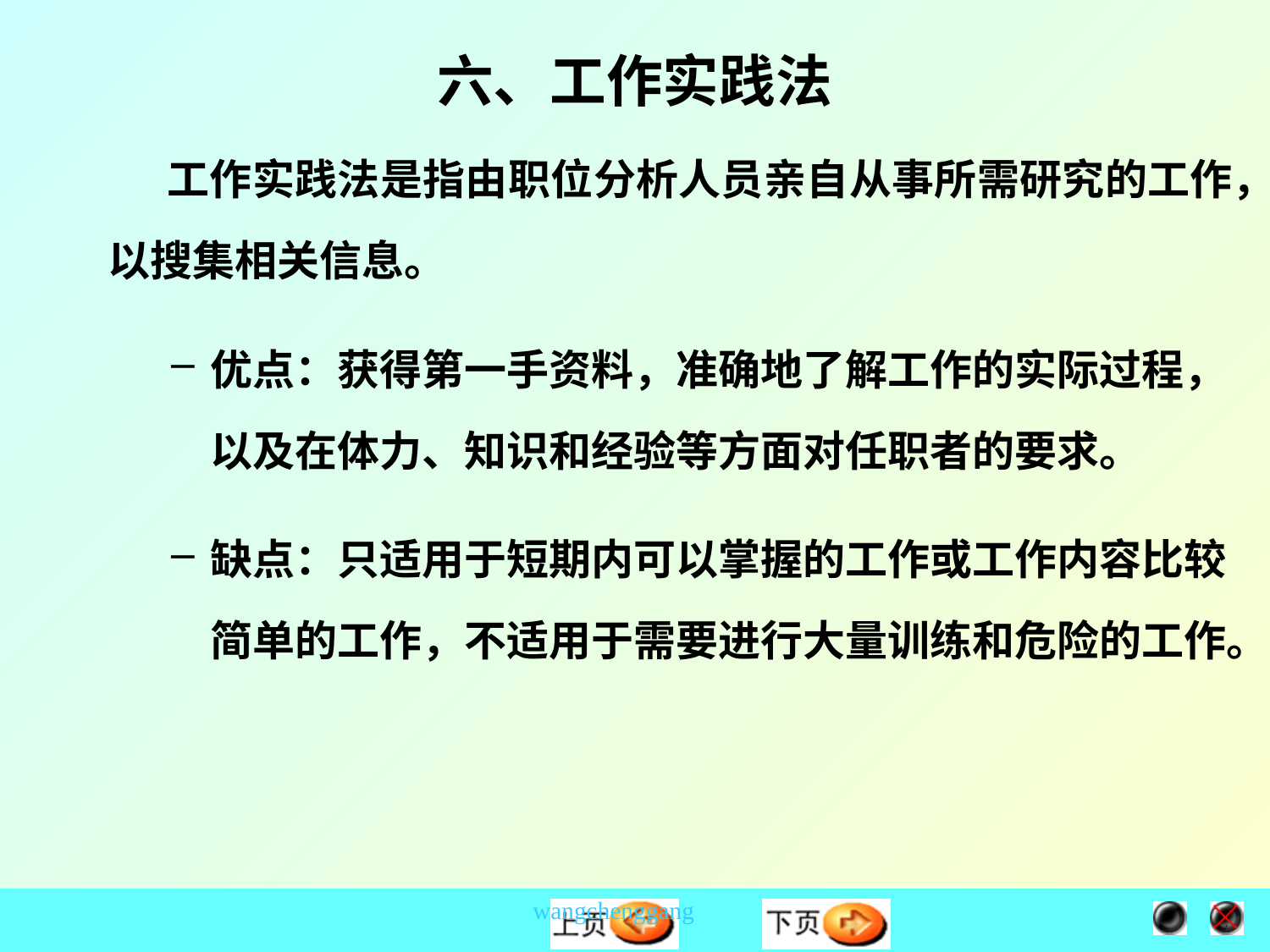

# 六、工作实践法
     工作实践法是指由职位分析人员亲自从事所需研究的工作，以搜集相关信息。
优点：获得第一手资料，准确地了解工作的实际过程，以及在体力、知识和经验等方面对任职者的要求。
缺点：只适用于短期内可以掌握的工作或工作内容比较简单的工作，不适用于需要进行大量训练和危险的工作。
wangchenggang